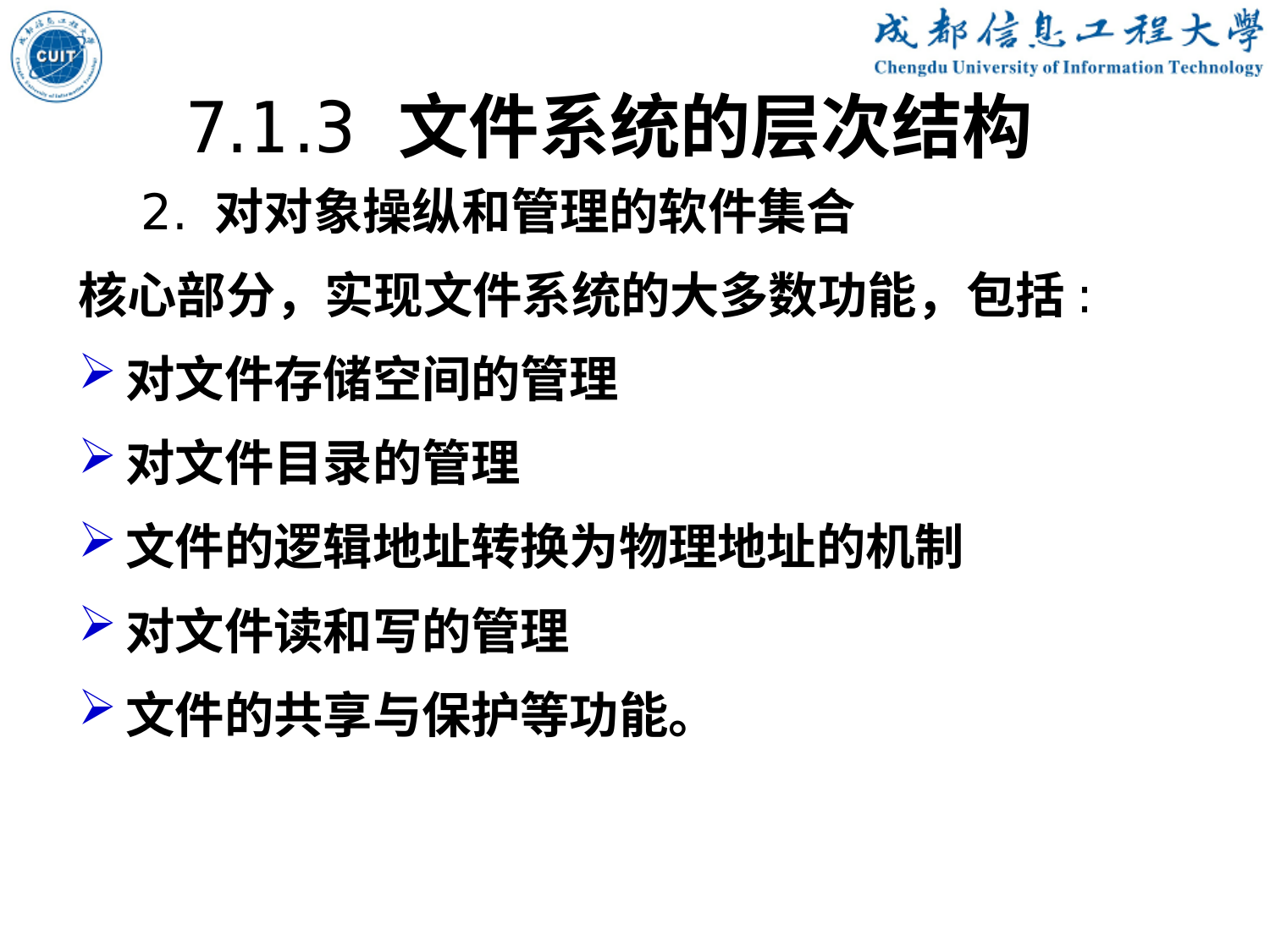

7.1.3 文件系统的层次结构
2. 对对象操纵和管理的软件集合
核心部分，实现文件系统的大多数功能，包括:
对文件存储空间的管理
对文件目录的管理
文件的逻辑地址转换为物理地址的机制
对文件读和写的管理
文件的共享与保护等功能。